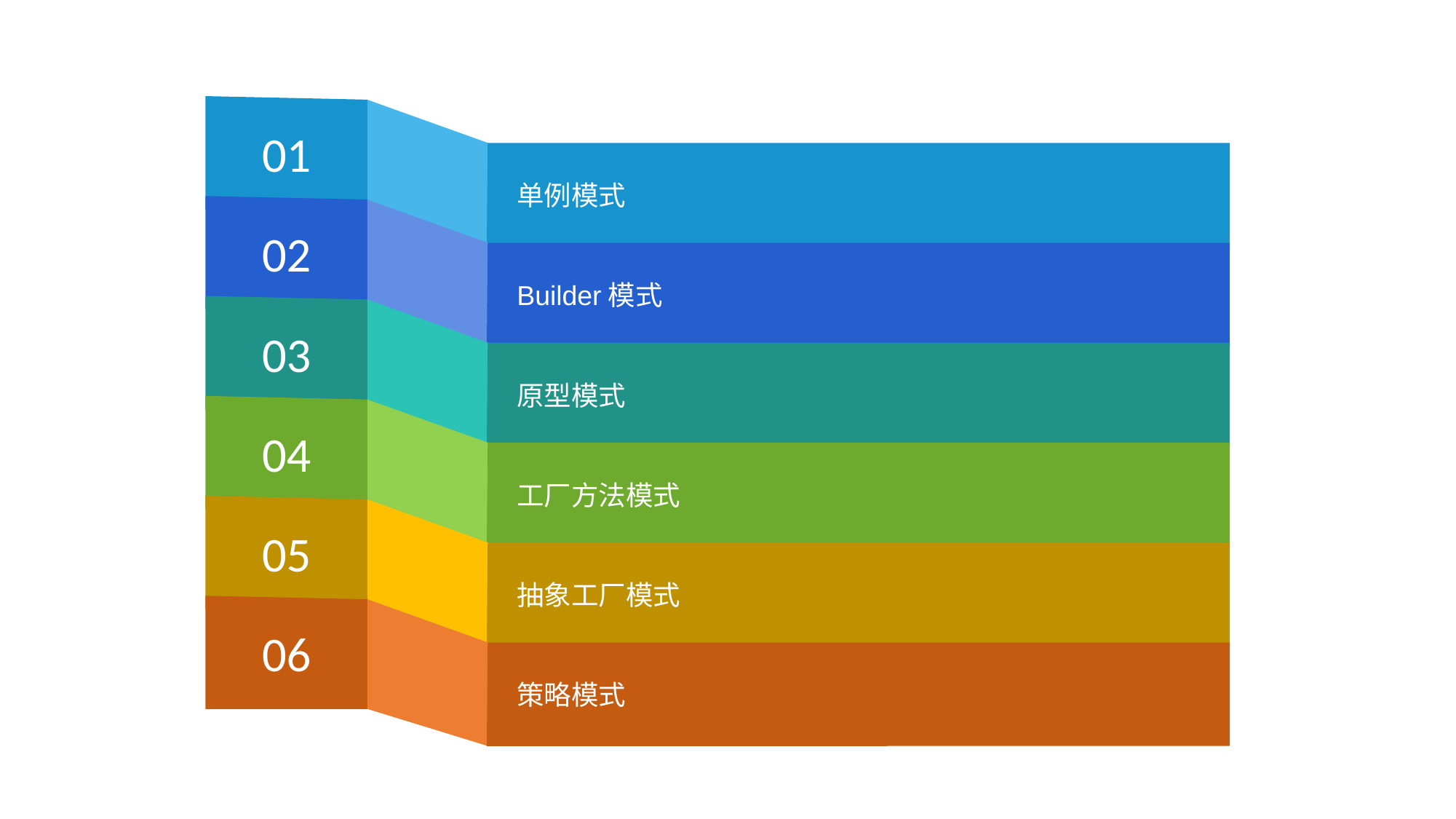

01

单例模式
02

Builder模式
03

原型模式
04

工厂方法模式
05

抽象工厂模式
06

策略模式